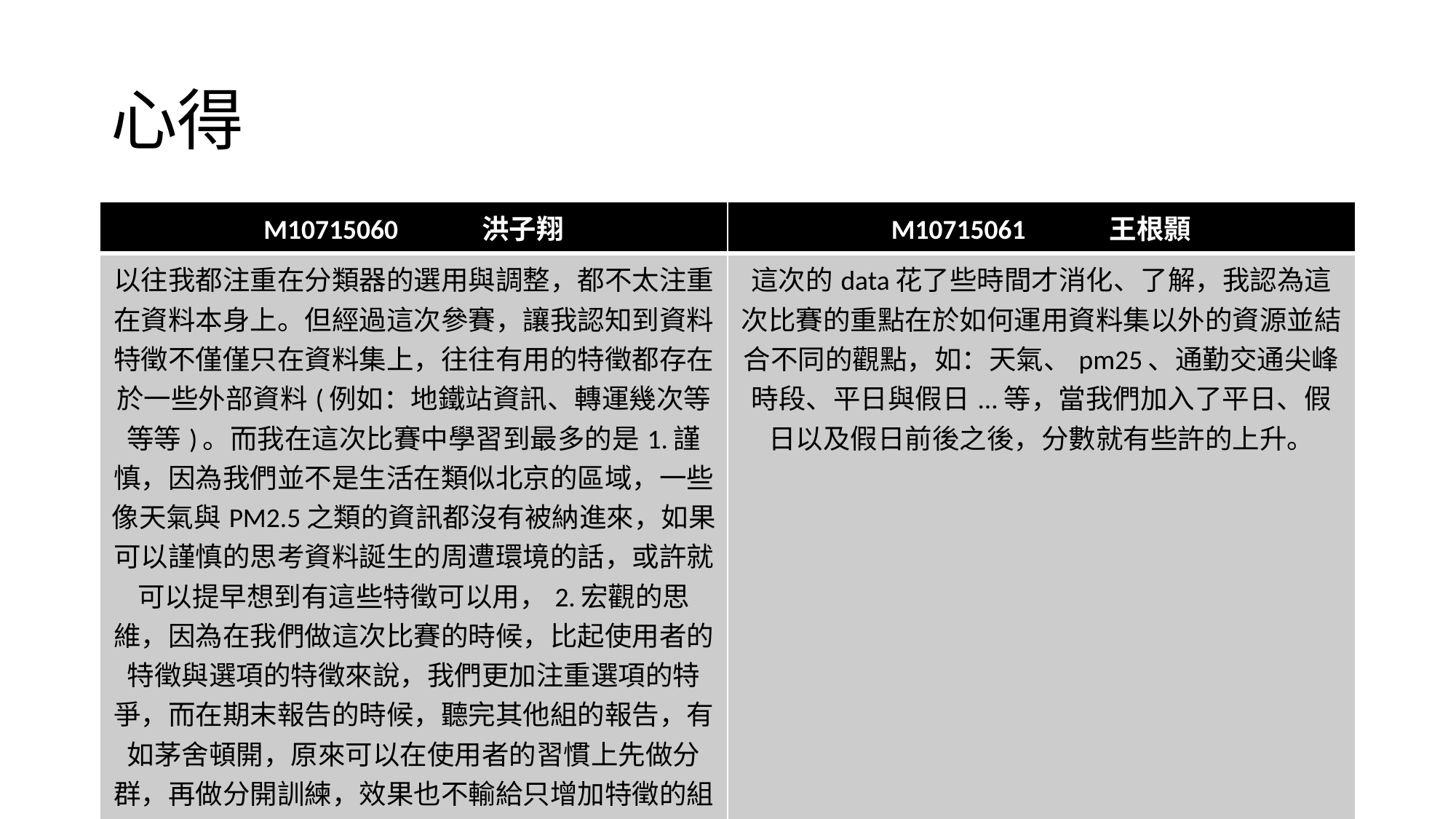

心得
| M10715060 洪子翔 | M10715061 王根顥 |
| --- | --- |
| 以往我都注重在分類器的選用與調整，都不太注重在資料本身上。但經過這次參賽，讓我認知到資料特徵不僅僅只在資料集上，往往有用的特徵都存在於一些外部資料(例如：地鐵站資訊、轉運幾次等等等)。而我在這次比賽中學習到最多的是1.謹慎，因為我們並不是生活在類似北京的區域，一些像天氣與PM2.5之類的資訊都沒有被納進來，如果可以謹慎的思考資料誕生的周遭環境的話，或許就可以提早想到有這些特徵可以用，2.宏觀的思維，因為在我們做這次比賽的時候，比起使用者的特徵與選項的特徵來說，我們更加注重選項的特爭，而在期末報告的時候，聽完其他組的報告，有如茅舍頓開，原來可以在使用者的習慣上先做分群，再做分開訓練，效果也不輸給只增加特徵的組別。之後如果還有機會的話，我會再參與這種類型的大賽。 | 這次的data花了些時間才消化、了解，我認為這次比賽的重點在於如何運用資料集以外的資源並結合不同的觀點，如：天氣、pm25、通勤交通尖峰時段、平日與假日...等，當我們加入了平日、假日以及假日前後之後，分數就有些許的上升。 |